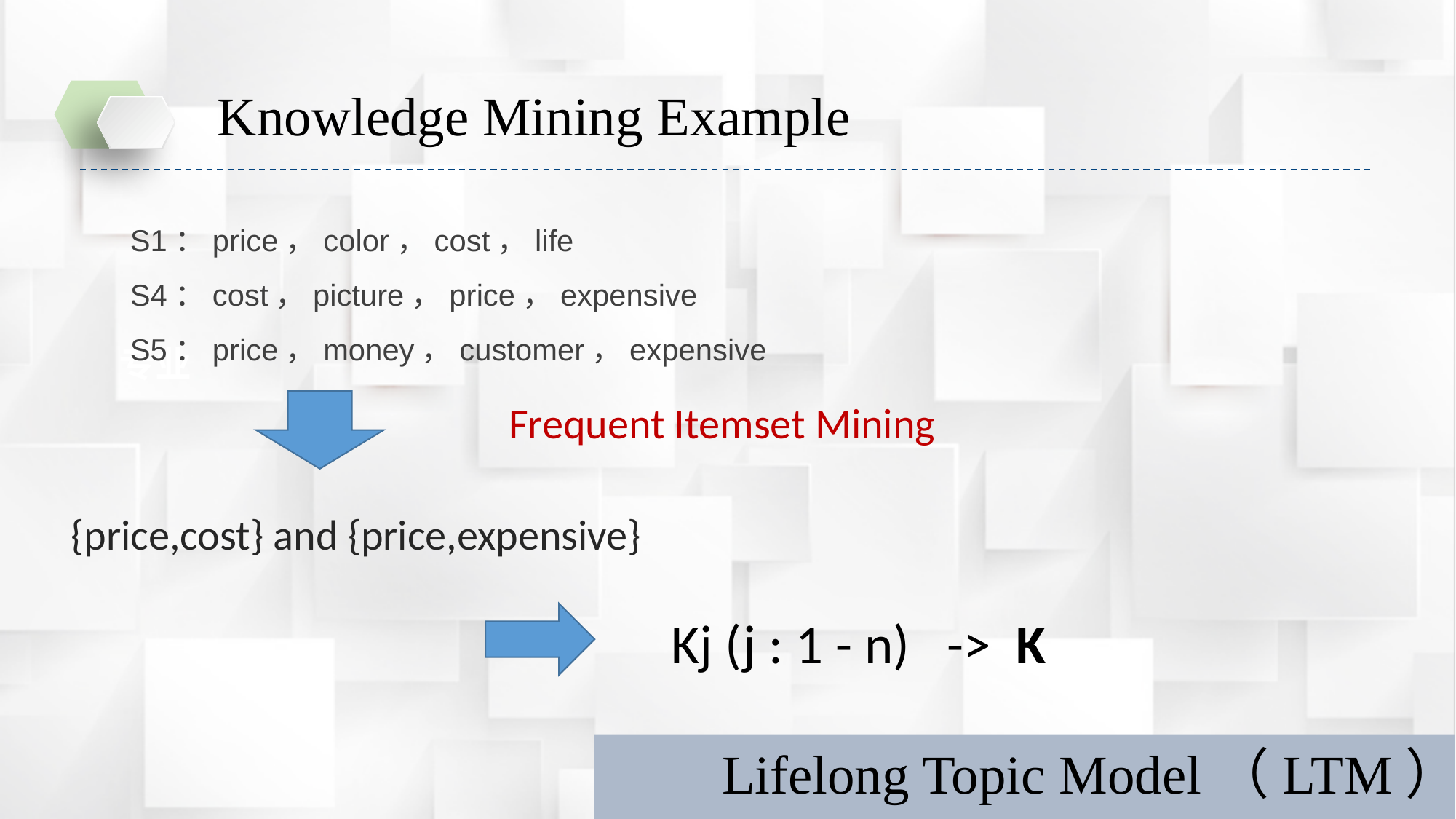

延迟符
Knowledge Mining Example

      S1：price，color，cost，life
      S4：cost，picture，price，expensive
      S5：price，money，customer，expensive
专业

Frequent Itemset Mining
{price,cost} and {price,expensive}

Kj (j : 1 - n)   ->  K

Lifelong Topic Model（LTM）